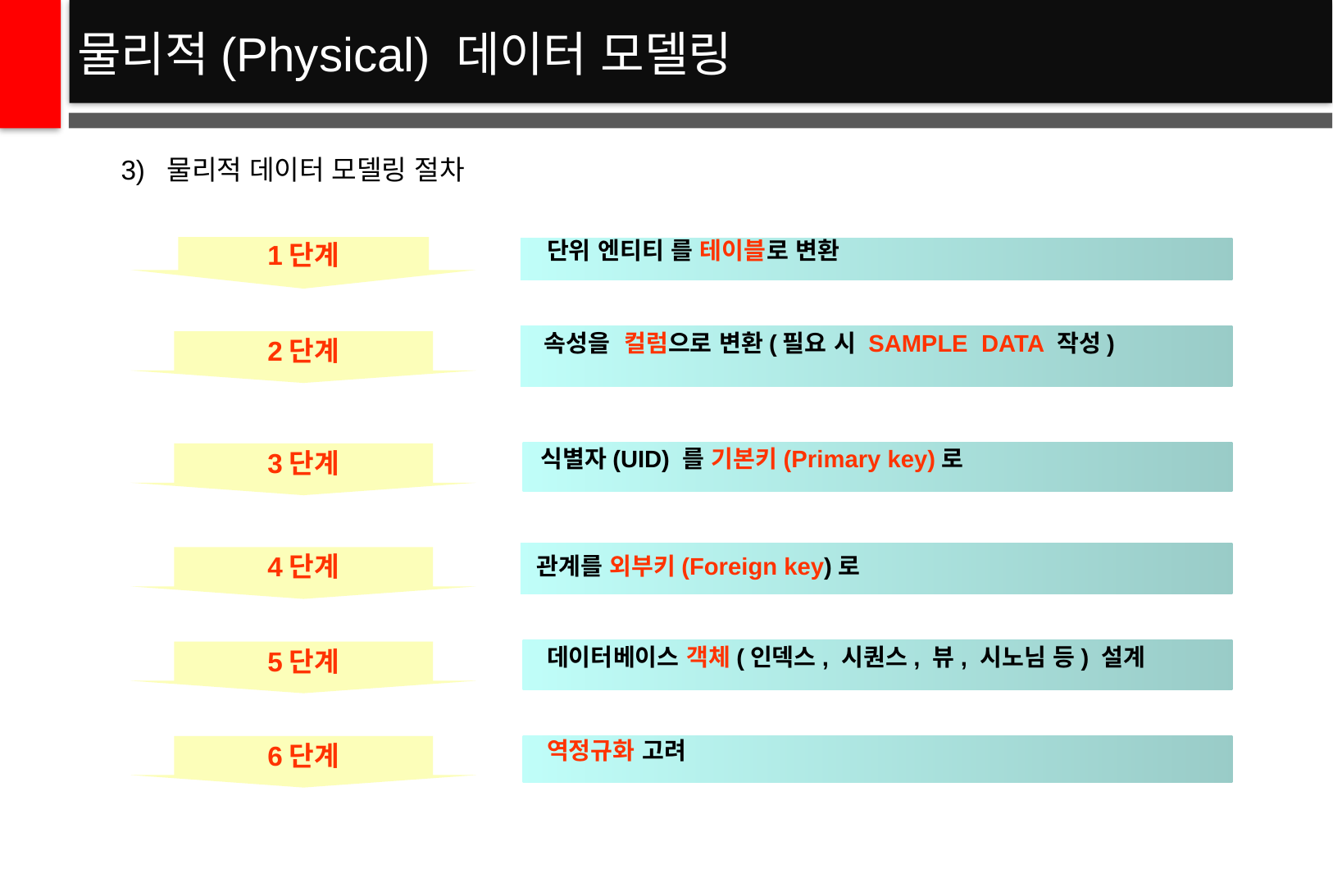

# 물리적(Physical) 데이터 모델링
3)	물리적 데이터 모델링 절차
단위 엔티티 를 테이블로 변환

속성을  컬럼으로 변환(필요 시 SAMPLE  DATA 작성)
식별자(UID) 를 기본키(Primary key)로

관계를 외부키(Foreign key)로
데이터베이스 객체(인덱스, 시퀀스, 뷰, 시노님 등) 설계

역정규화 고려

1단계
2단계
3단계
4단계
5단계
6단계